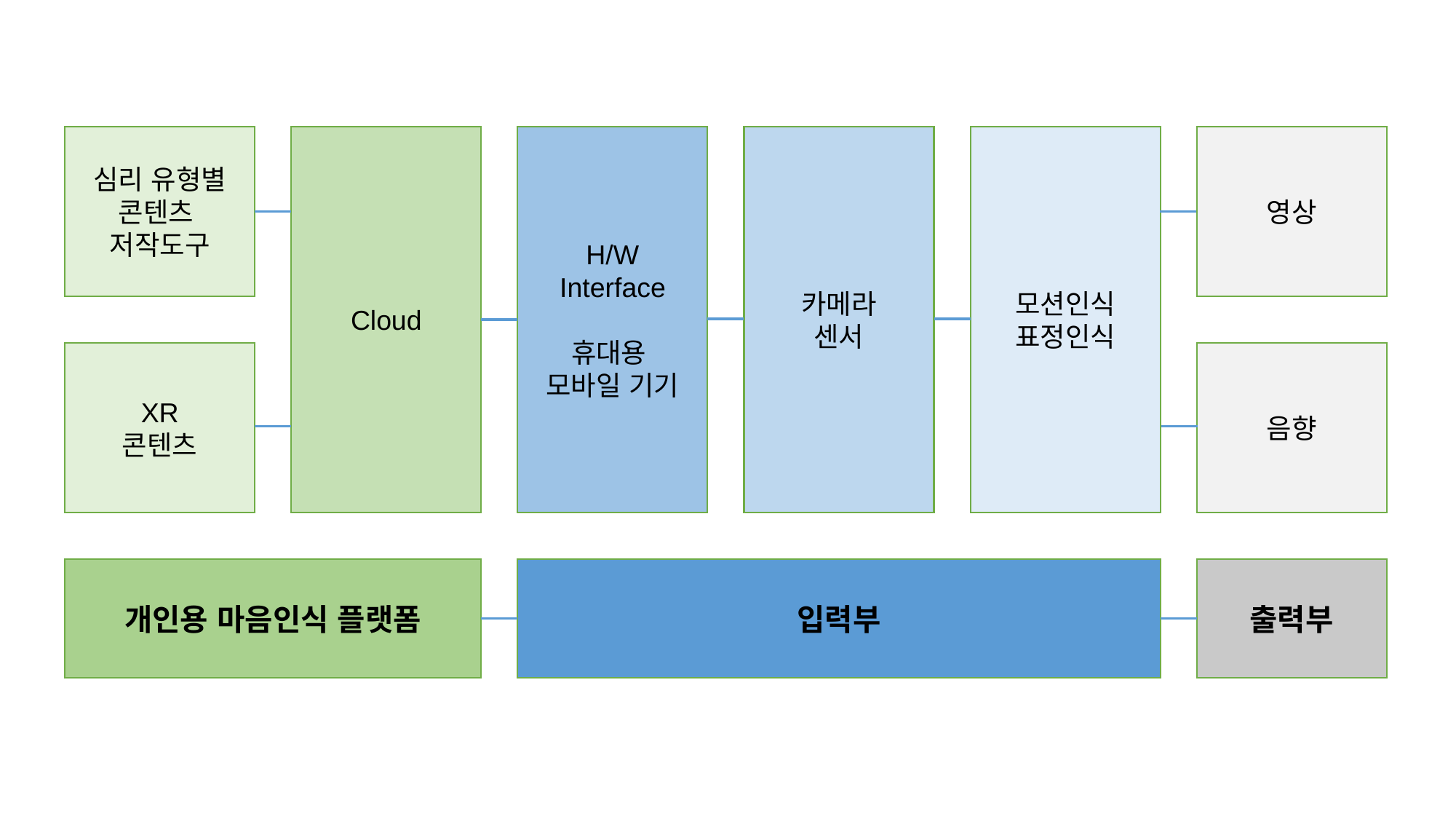

H/W
Interface

휴대용
모바일 기기
영상
Cloud
카메라
센서
심리 유형별
콘텐츠
저작도구
모션인식
표정인식
XR
콘텐츠
음향
개인용 마음인식 플랫폼
입력부
출력부